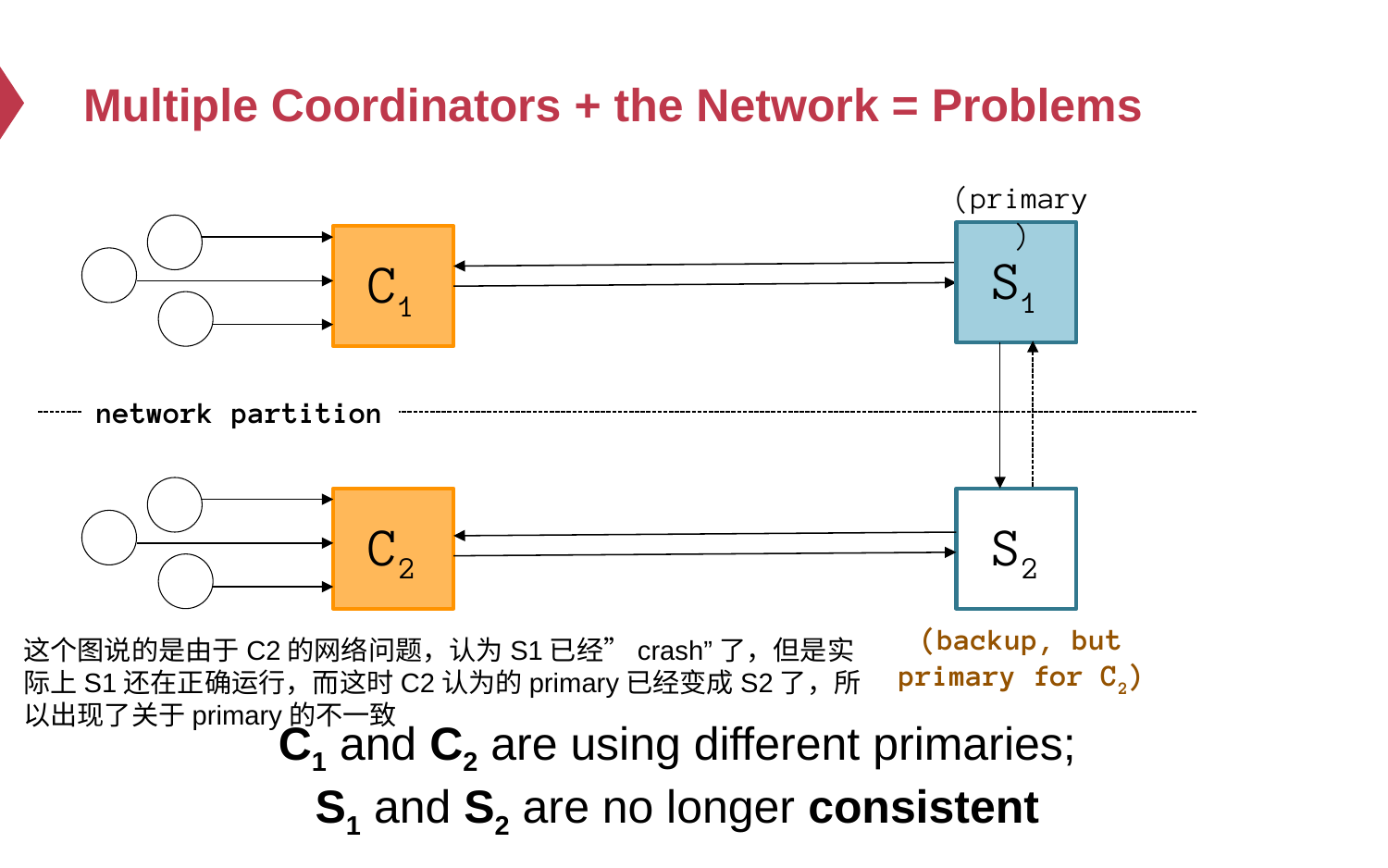

# Multiple Coordinators + the Network = Problems
(primary)

S1
C1

network partition

C2
S2

(backup, but primary for C2)
这个图说的是由于C2的网络问题，认为S1已经”crash”了，但是实际上S1还在正确运行，而这时C2认为的primary已经变成S2了，所以出现了关于primary的不一致
C1 and C2 are using different primaries;
S1 and S2 are no longer consistent
31